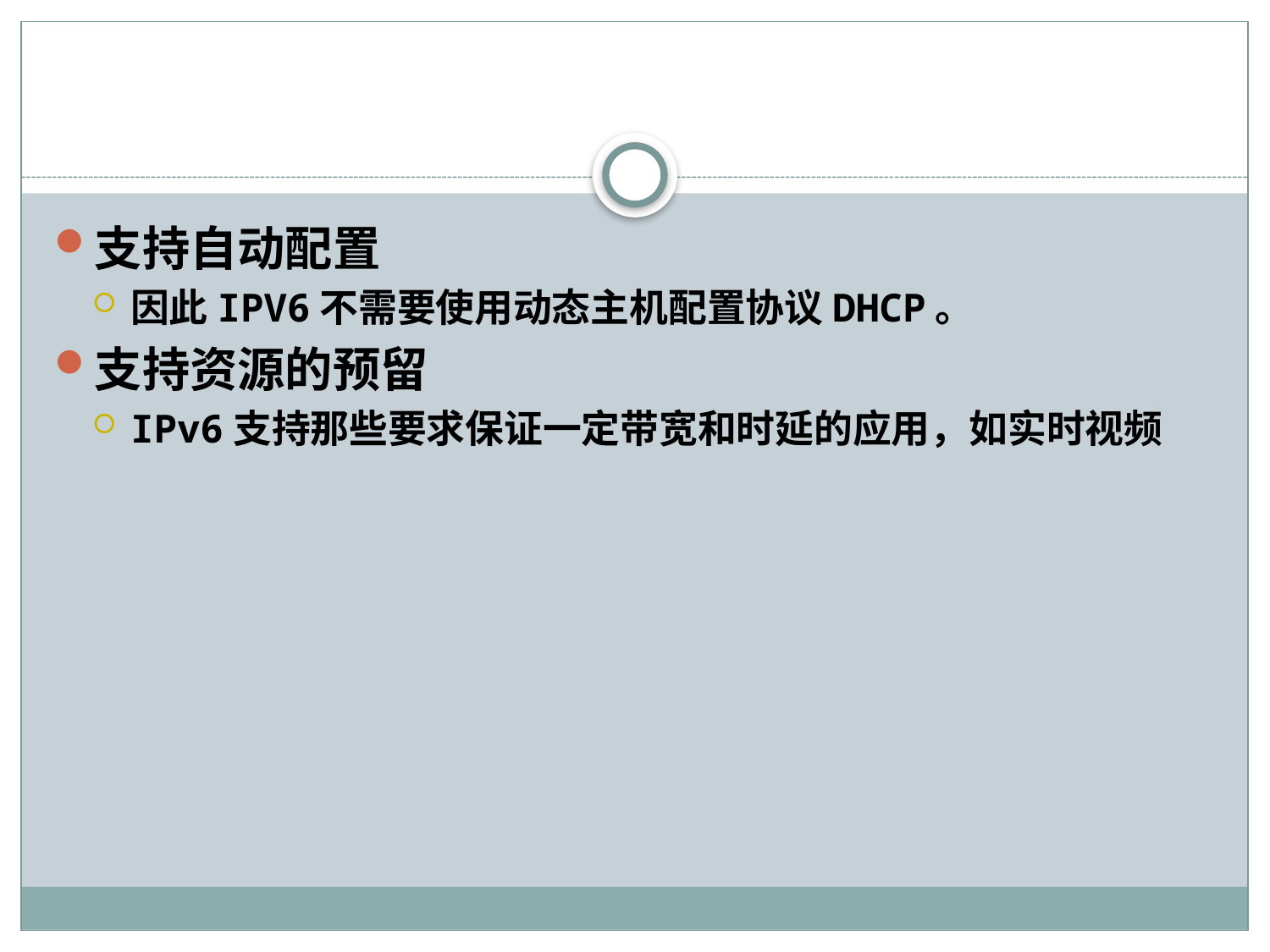

#
支持自动配置
因此IPV6不需要使用动态主机配置协议DHCP。
支持资源的预留
IPv6支持那些要求保证一定带宽和时延的应用，如实时视频